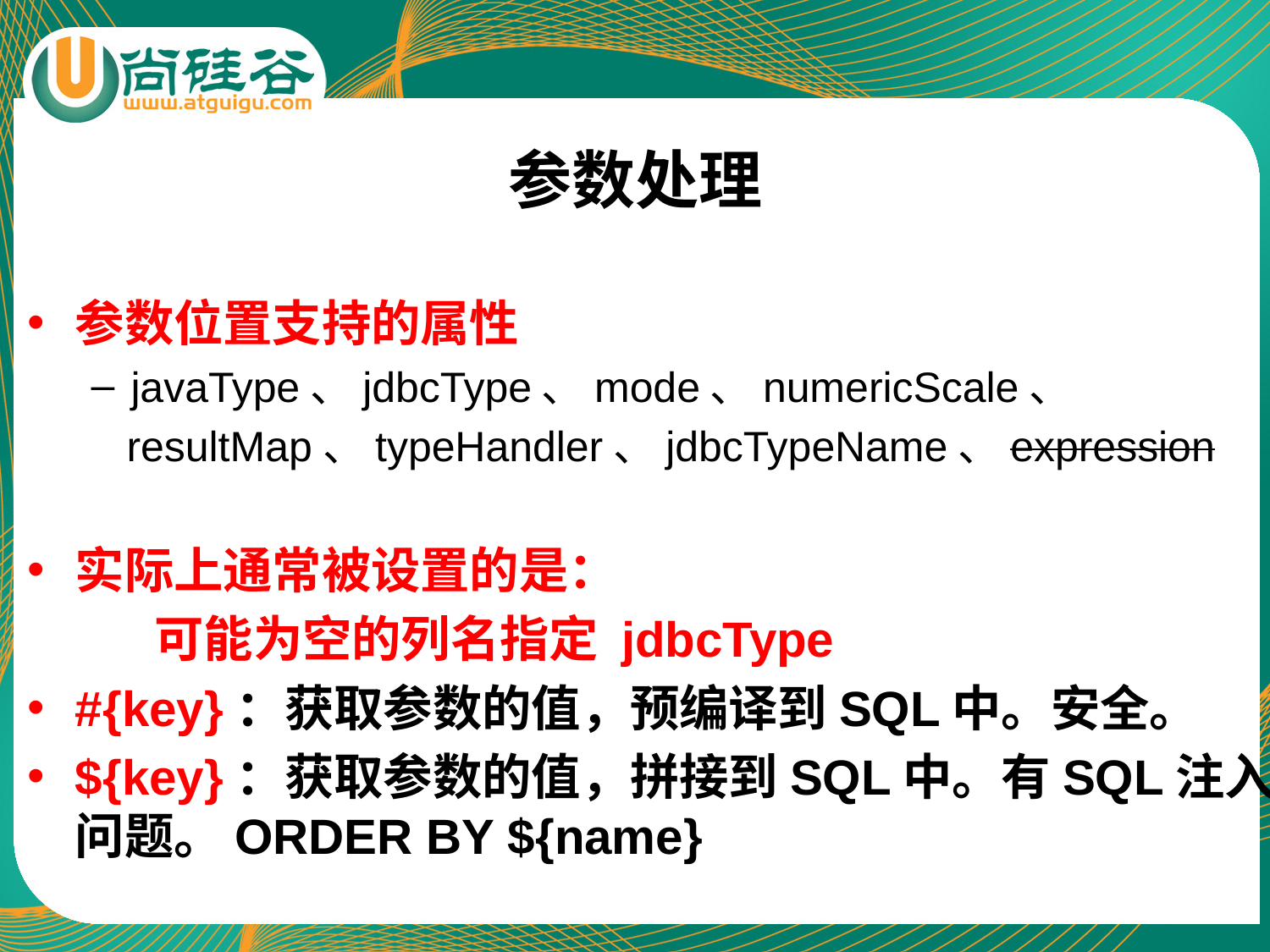

# 参数处理
参数位置支持的属性
javaType、jdbcType、mode、numericScale、
   resultMap、typeHandler、jdbcTypeName、expression

实际上通常被设置的是：
	可能为空的列名指定 jdbcType
#{key}：获取参数的值，预编译到SQL中。安全。
${key}：获取参数的值，拼接到SQL中。有SQL注入问题。ORDER BY ${name}